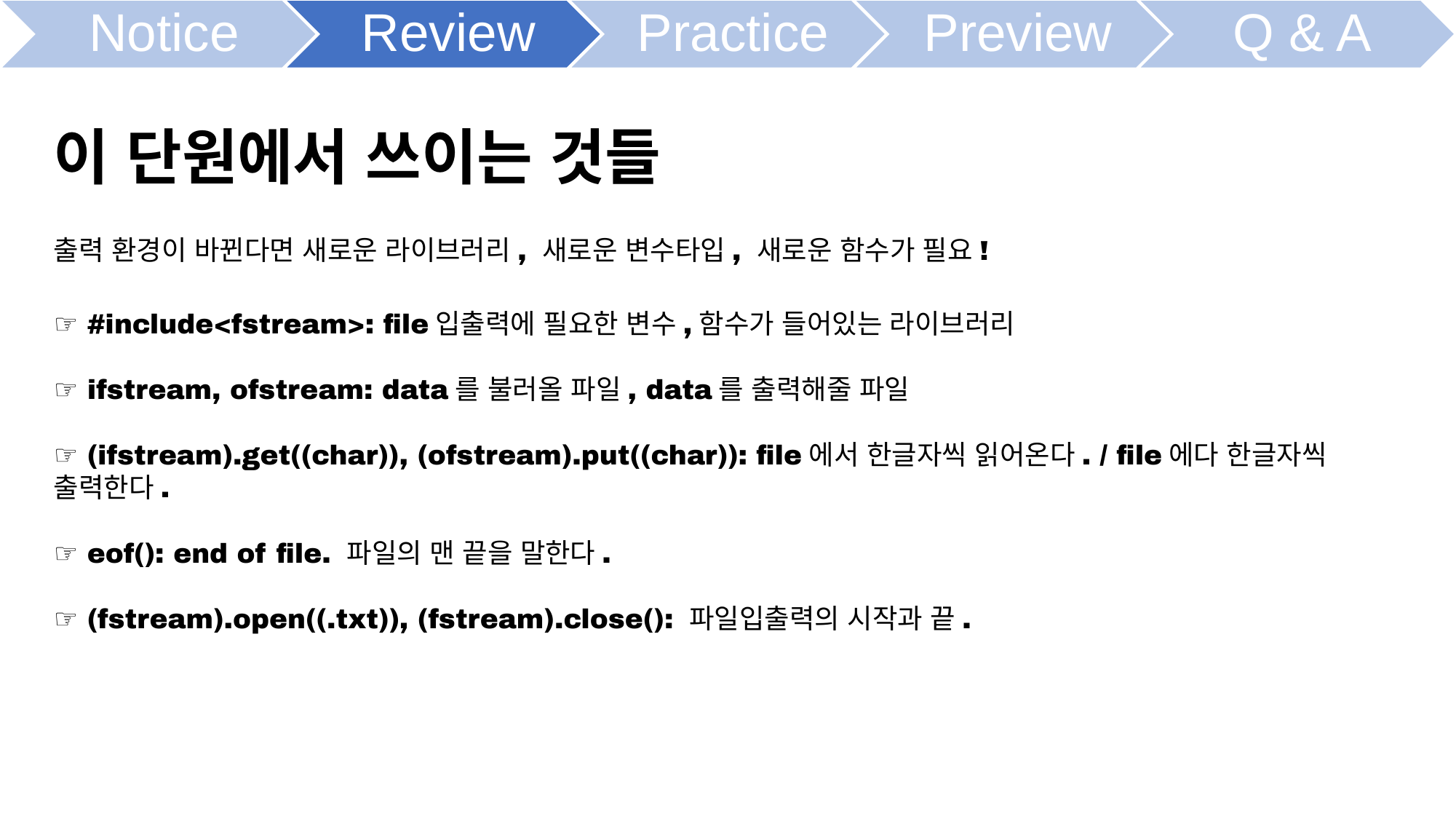

Notice
Review
Practice
Preview
Q & A
이 단원에서 쓰이는 것들
출력 환경이 바뀐다면 새로운 라이브러리, 새로운 변수타입, 새로운 함수가 필요!
☞ #include<fstream>: file입출력에 필요한 변수,함수가 들어있는 라이브러리

☞ ifstream, ofstream: data를 불러올 파일, data를 출력해줄 파일

☞ (ifstream).get((char)), (ofstream).put((char)): file에서 한글자씩 읽어온다. / file에다 한글자씩 출력한다.

☞ eof(): end of file. 파일의 맨 끝을 말한다.

☞ (fstream).open((.txt)), (fstream).close(): 파일입출력의 시작과 끝.